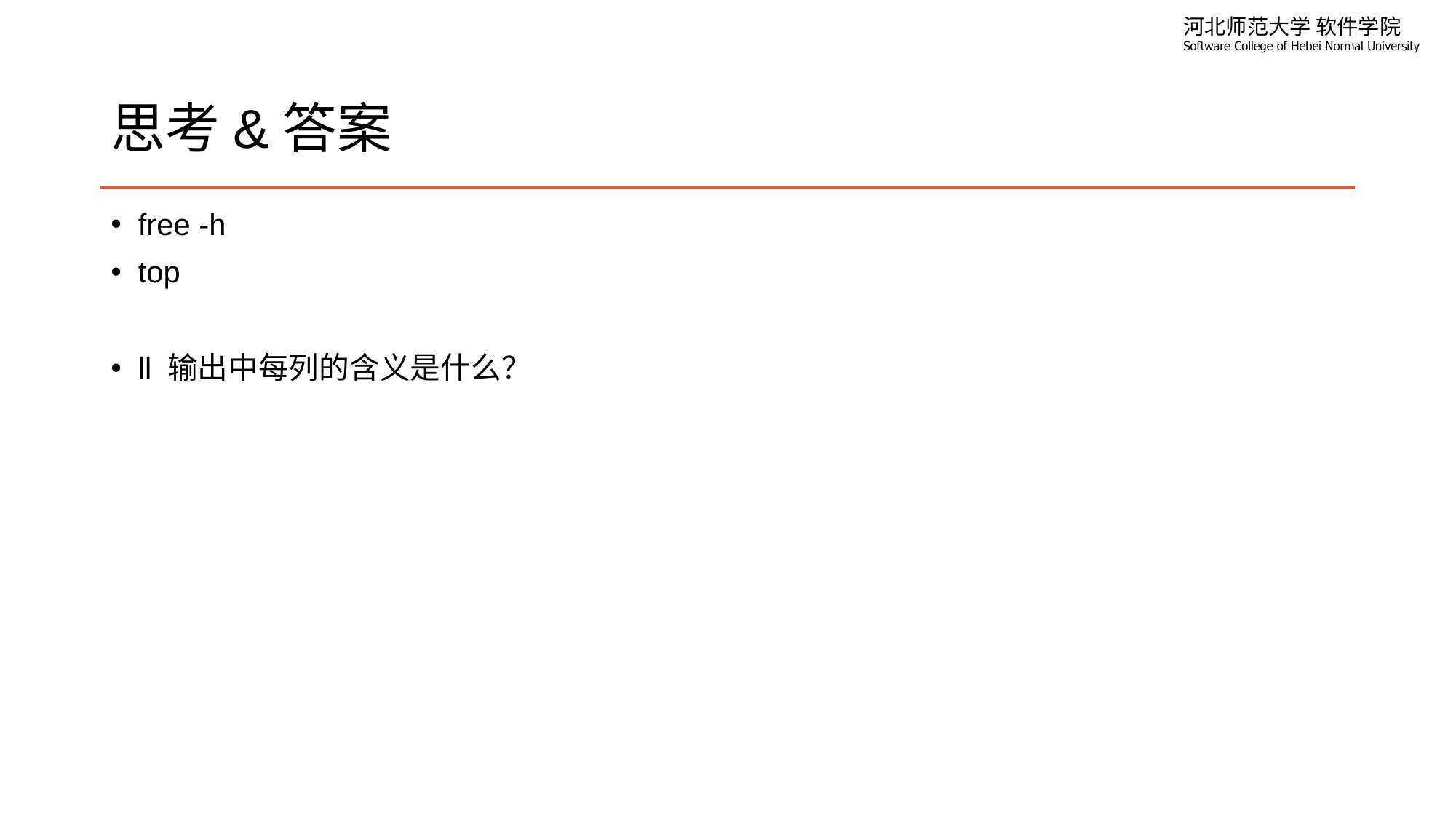

# 思考&答案
free -h
top

ll 输出中每列的含义是什么？